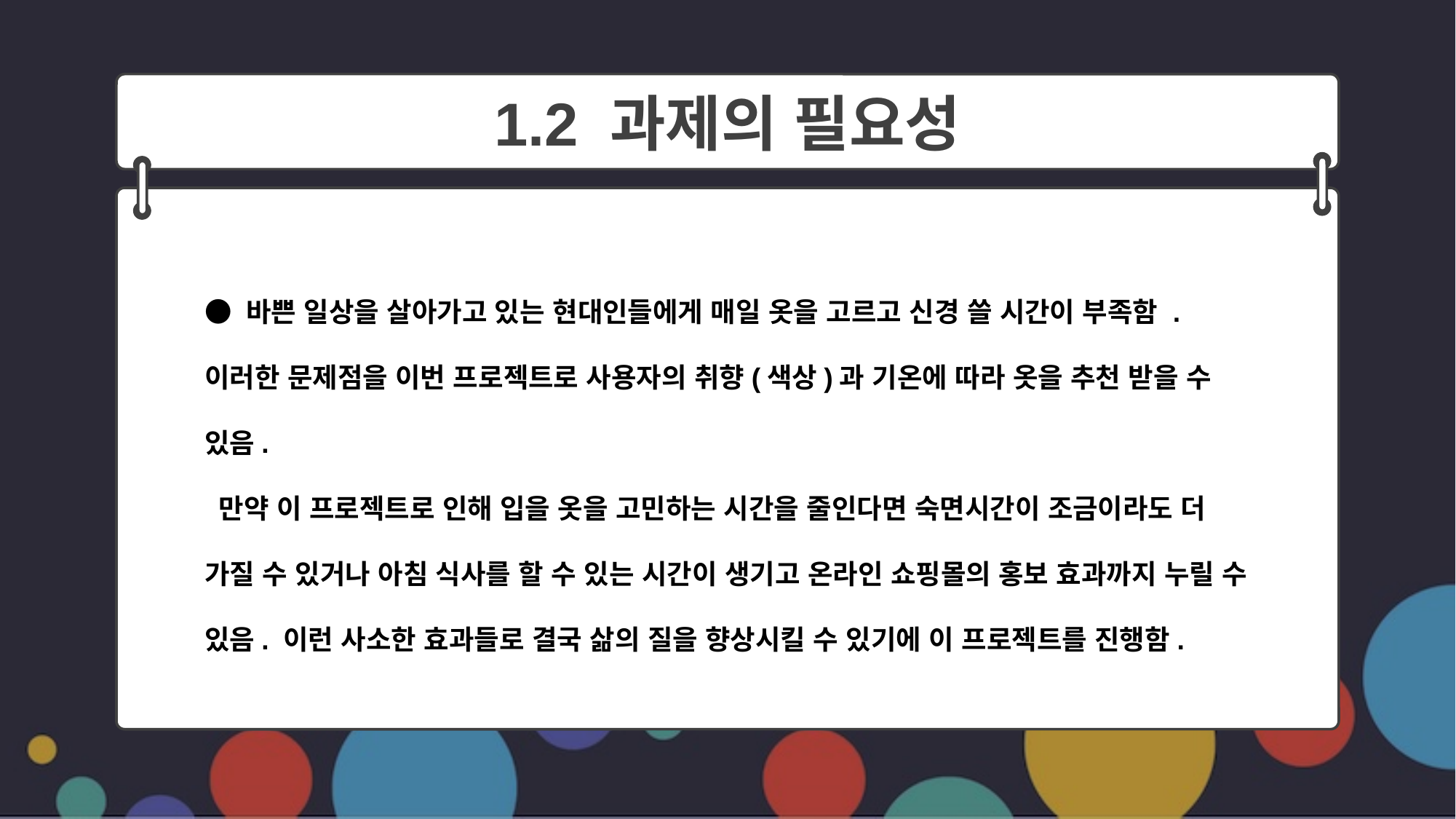

1.2 과제의 필요성

● 바쁜 일상을 살아가고 있는 현대인들에게 매일 옷을 고르고 신경 쓸 시간이 부족함 .  이러한 문제점을 이번 프로젝트로 사용자의 취향(색상)과 기온에 따라 옷을 추천 받을 수 있음.
 만약 이 프로젝트로 인해 입을 옷을 고민하는 시간을 줄인다면 숙면시간이 조금이라도 더 가질 수 있거나 아침 식사를 할 수 있는 시간이 생기고 온라인 쇼핑몰의 홍보 효과까지 누릴 수 있음. 이런 사소한 효과들로 결국 삶의 질을 향상시킬 수 있기에 이 프로젝트를 진행함.